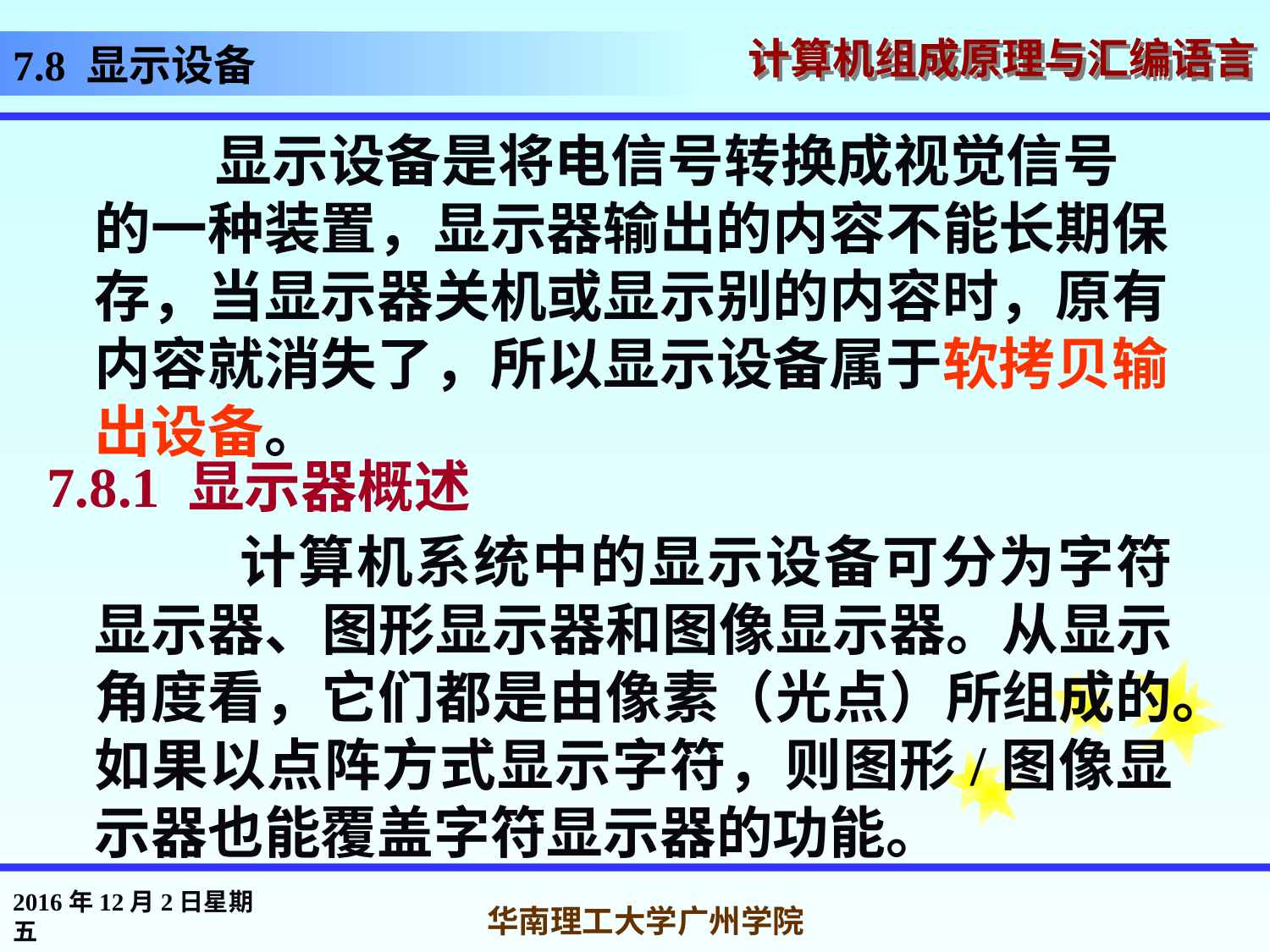

# 7.8 显示设备
            显示设备是将电信号转换成视觉信号的一种装置，显示器输出的内容不能长期保存，当显示器关机或显示别的内容时，原有内容就消失了，所以显示设备属于软拷贝输出设备。
7.8.1 显示器概述
            计算机系统中的显示设备可分为字符显示器、图形显示器和图像显示器。从显示角度看，它们都是由像素（光点）所组成的。如果以点阵方式显示字符，则图形/图像显示器也能覆盖字符显示器的功能。
2016年12月2日星期五
华南理工大学广州学院